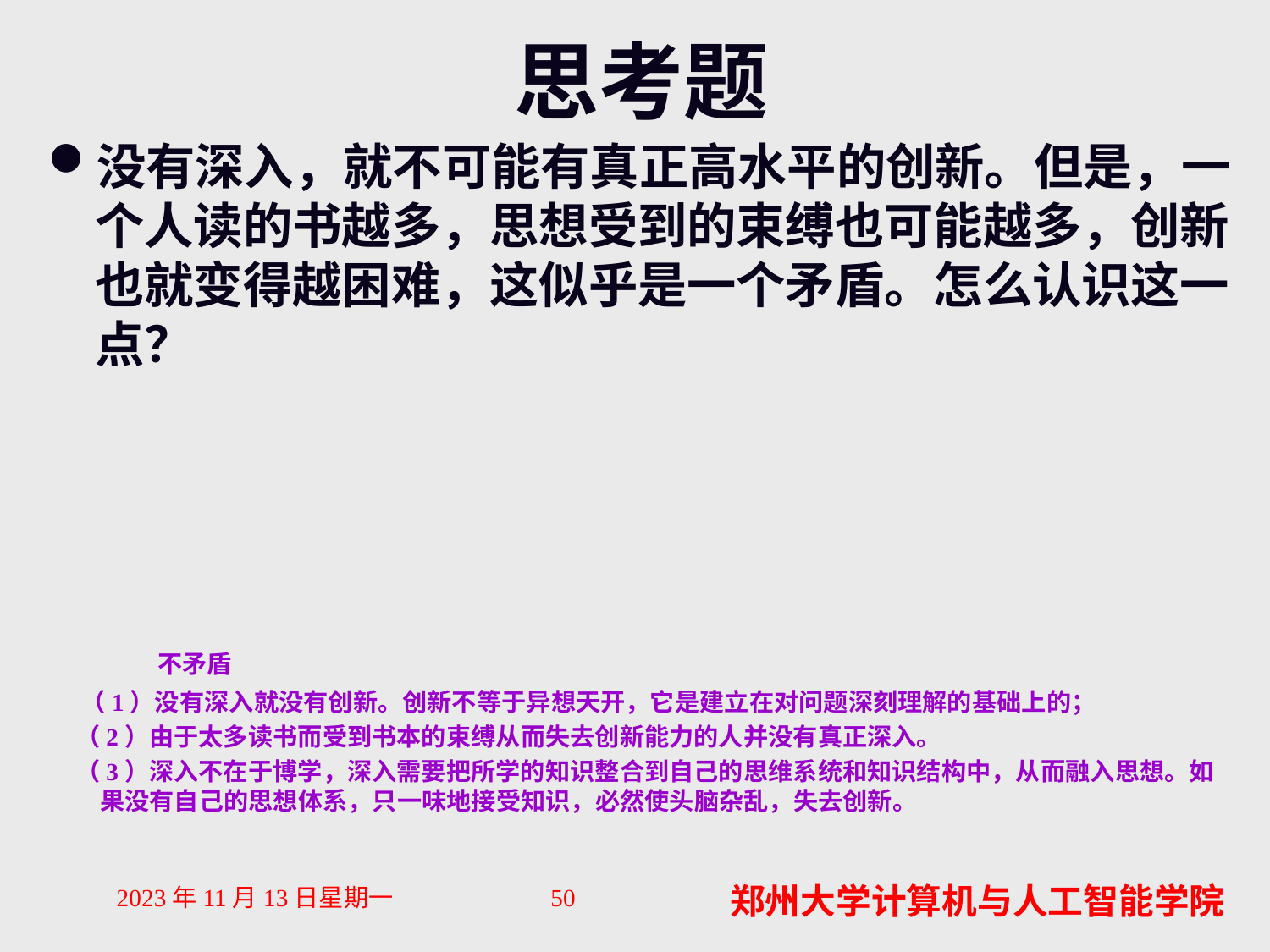

# 思考题
没有深入，就不可能有真正高水平的创新。但是，一个人读的书越多，思想受到的束缚也可能越多，创新也就变得越困难，这似乎是一个矛盾。怎么认识这一点？
          不矛盾
    （1）没有深入就没有创新。创新不等于异想天开，它是建立在对问题深刻理解的基础上的；
   （2）由于太多读书而受到书本的束缚从而失去创新能力的人并没有真正深入。
   （3）深入不在于博学，深入需要把所学的知识整合到自己的思维系统和知识结构中，从而融入思想。如果没有自己的思想体系，只一味地接受知识，必然使头脑杂乱，失去创新。